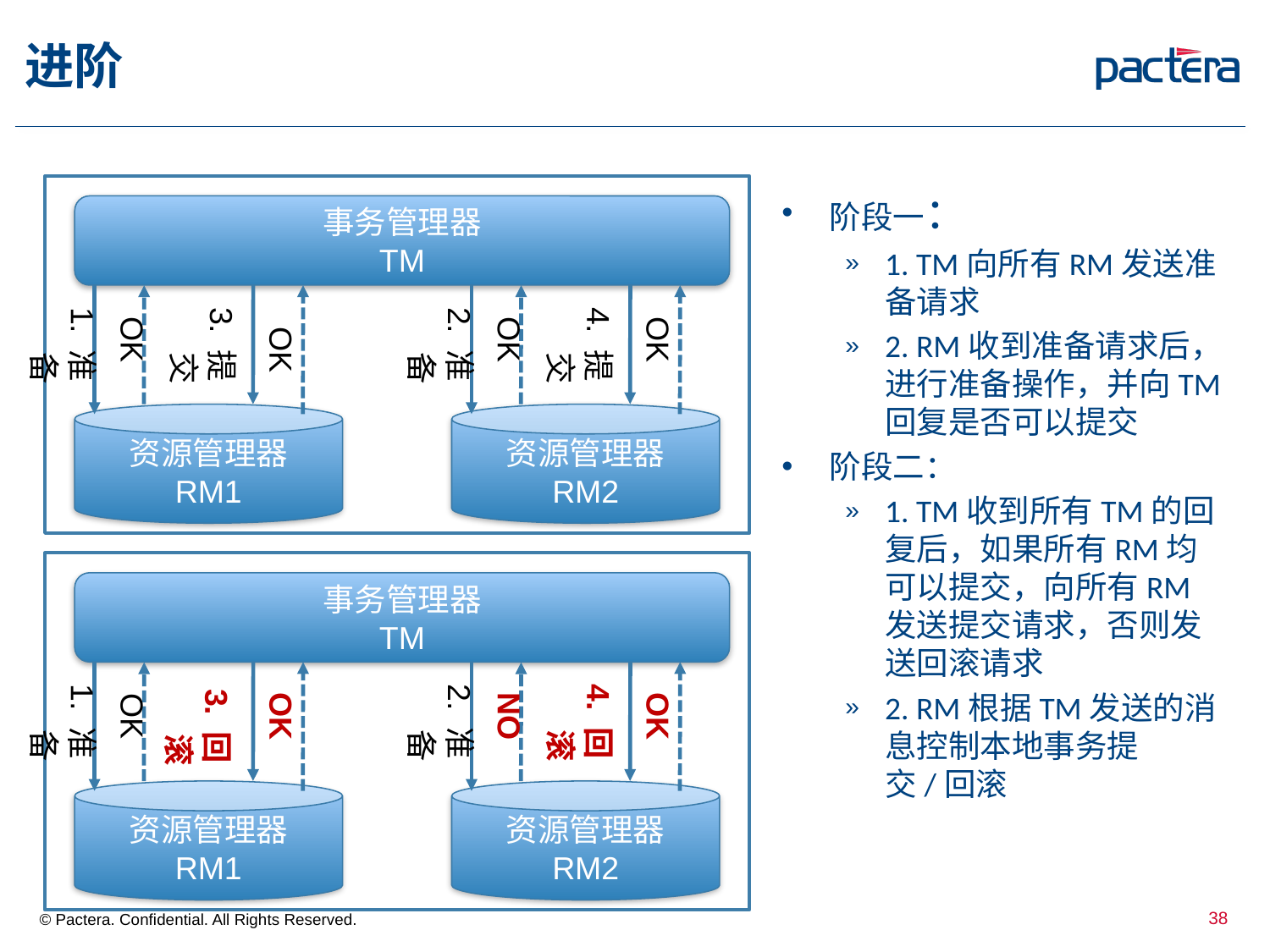

# 进阶

事务管理器
TM
1. 准备
OK
3. 提交
OK
2. 准备
OK
4. 提交
OK
资源管理器
RM1
资源管理器
RM2

事务管理器
TM
1. 准备
OK
3. 回滚
OK
2. 准备
NO
4. 回滚
OK
资源管理器
RM1
资源管理器
RM2
阶段一：
1. TM向所有RM发送准备请求
2. RM收到准备请求后，进行准备操作，并向TM回复是否可以提交
阶段二：
1. TM收到所有TM的回复后，如果所有RM均可以提交，向所有RM发送提交请求，否则发送回滚请求
2. RM根据TM发送的消息控制本地事务提交/回滚
38
© Pactera. Confidential. All Rights Reserved.